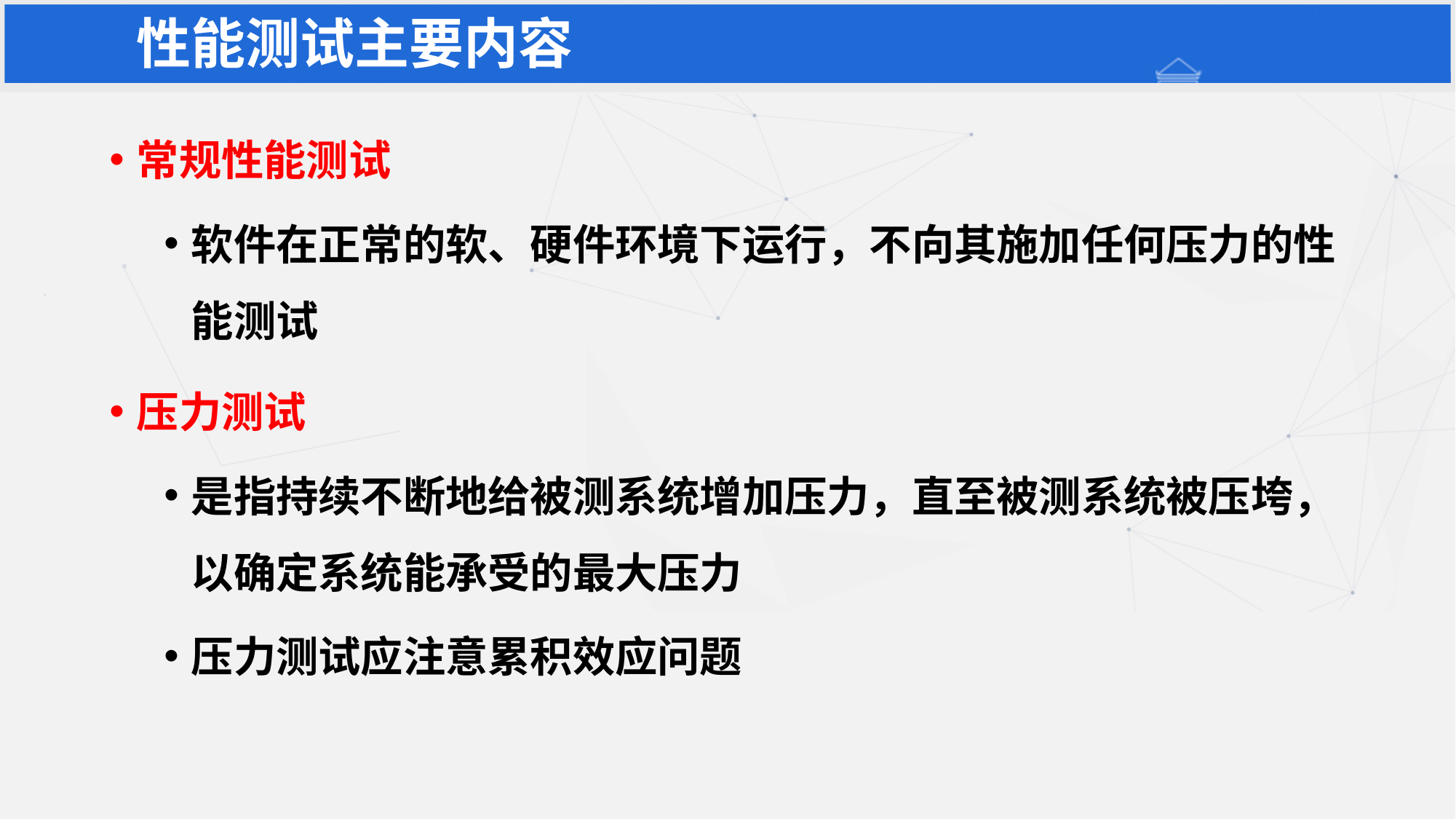

# 性能测试主要内容
常规性能测试
软件在正常的软、硬件环境下运行，不向其施加任何压力的性能测试
压力测试
是指持续不断地给被测系统增加压力，直至被测系统被压垮，以确定系统能承受的最大压力
压力测试应注意累积效应问题